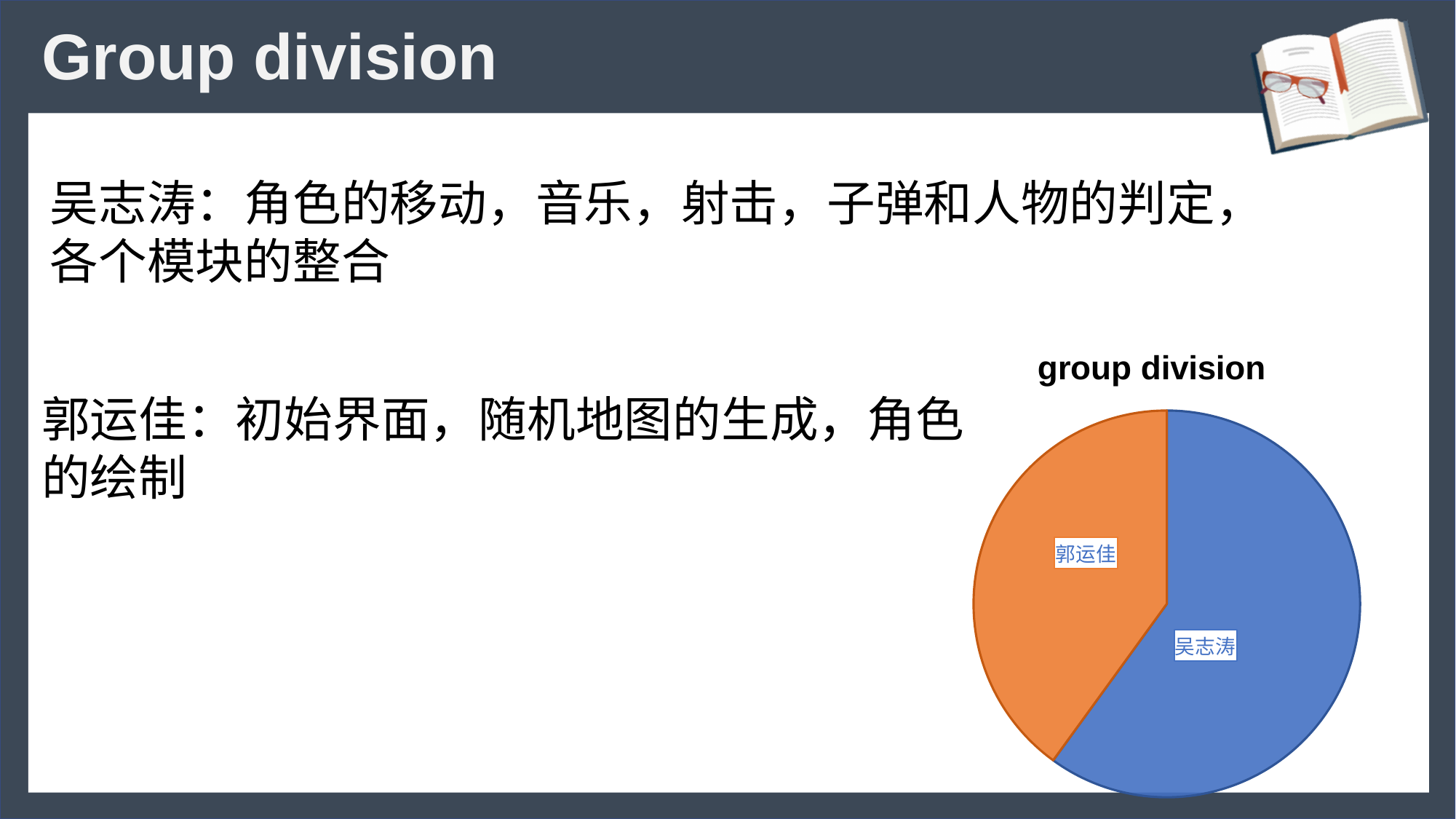

# Group division
吴志涛：角色的移动，音乐，射击，子弹和人物的判定，各个模块的整合

### Chart: group division

| Category | Group division |
|---|---|
| 吴志涛 | 60.0 |
| 郭运佳 | 40.0 |
郭运佳：初始界面，随机地图的生成，角色的绘制